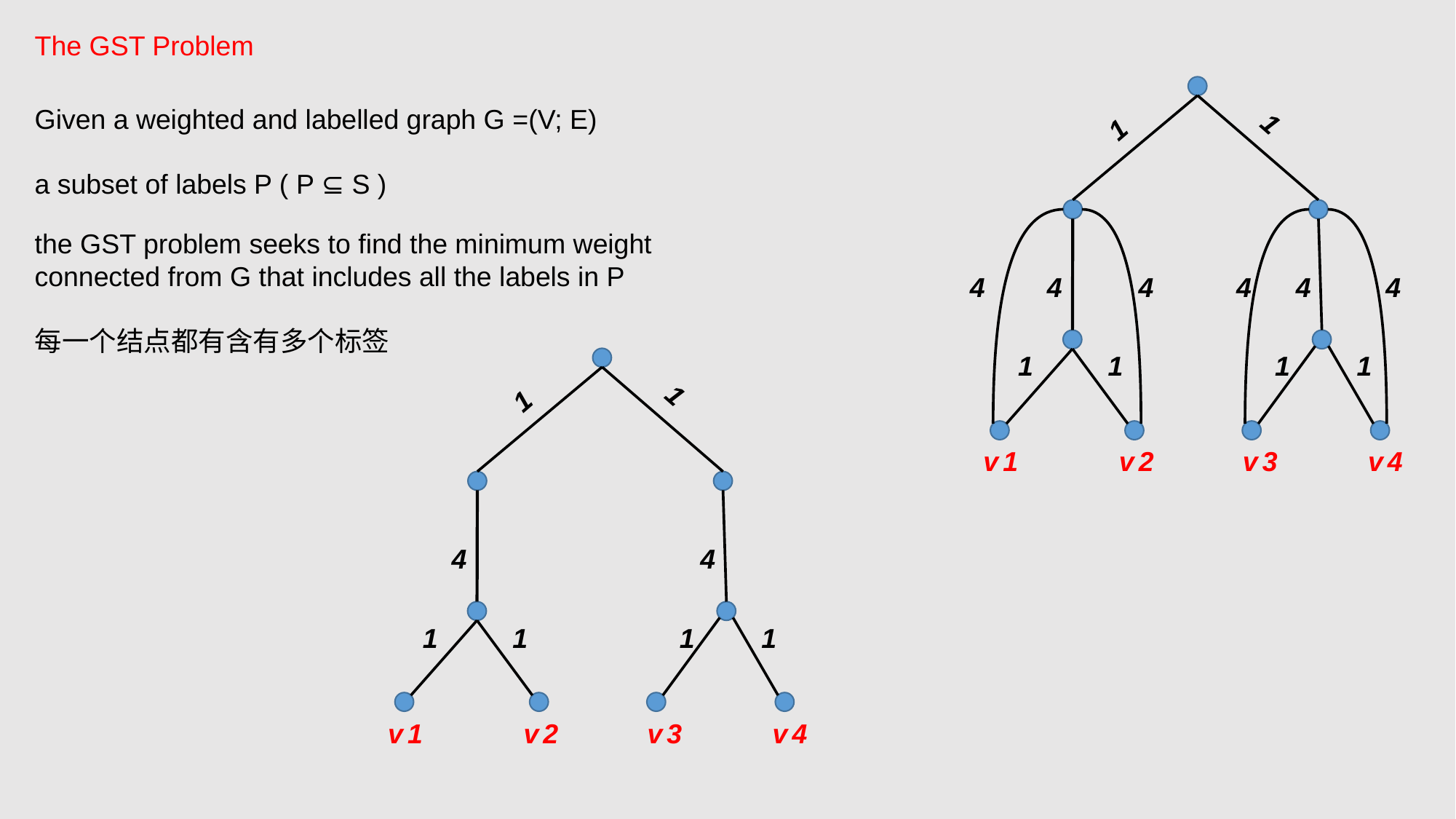

The GST Problem

1
1

4
4
4
4
4
4

1
1
1
1

v1
v2
v3
v4
Given a weighted and labelled graph G =(V; E)
a subset of labels P ( P ⊆ S )
the GST problem seeks to find the minimum weight connected from G that includes all the labels in P
每一个结点都有含有多个标签

1
1

4
4

1
1
1
1

v1
v2
v3
v4